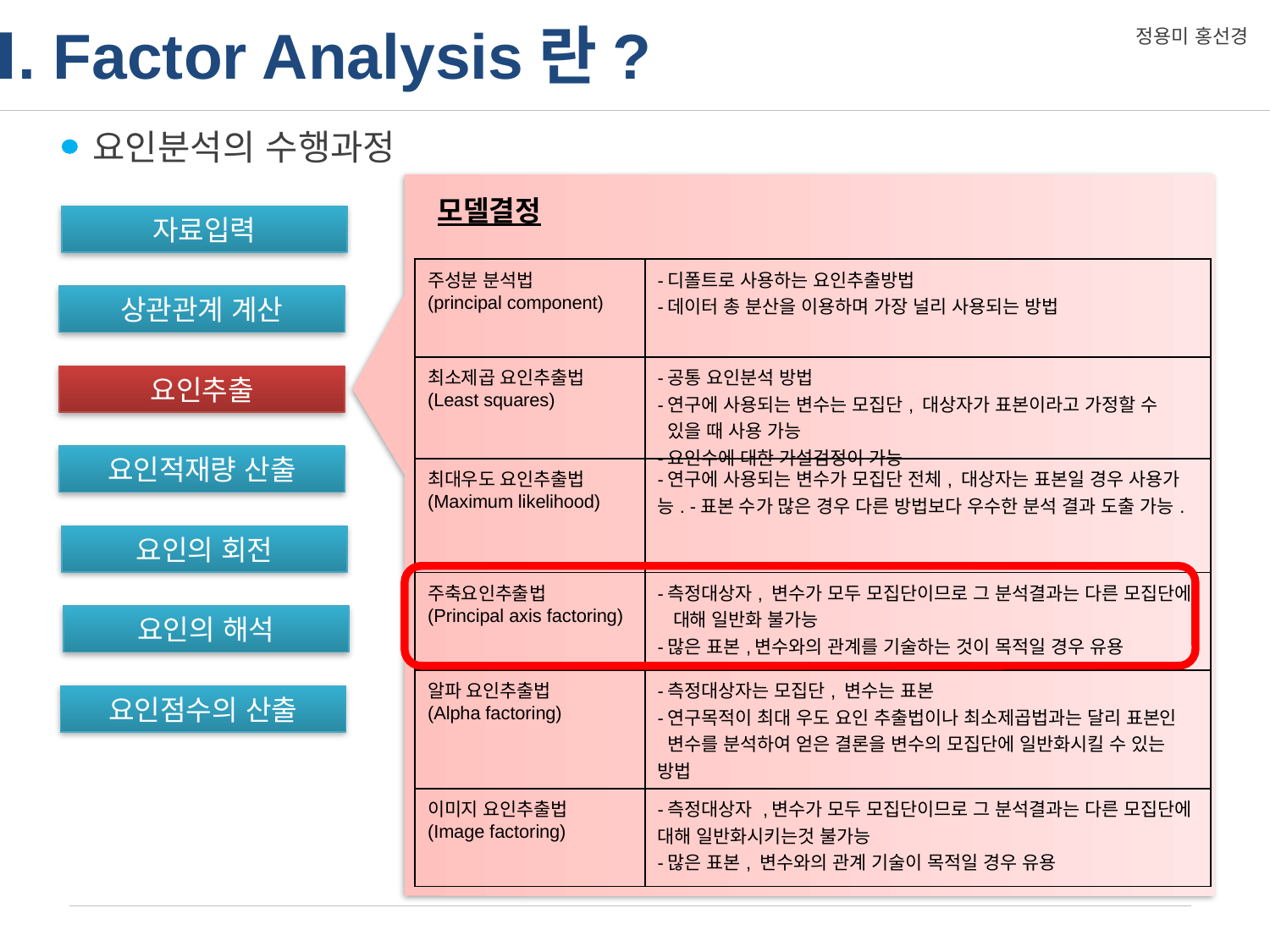

Ⅰ. Factor Analysis란?
정용미 홍선경
요인분석의 수행과정

모델결정
자료입력
| 주성분 분석법 (principal component) | -디폴트로 사용하는 요인추출방법 -데이터 총 분산을 이용하며 가장 널리 사용되는 방법 |
| --- | --- |
| 최소제곱 요인추출법 (Least squares) | -공통 요인분석 방법 -연구에 사용되는 변수는 모집단, 대상자가 표본이라고 가정할 수 있을 때 사용 가능 -요인수에 대한 가설검정이 가능 |
| 최대우도 요인추출법 (Maximum likelihood) | -연구에 사용되는 변수가 모집단 전체, 대상자는 표본일 경우 사용가능. -표본 수가 많은 경우 다른 방법보다 우수한 분석 결과 도출 가능. |
| 주축요인추출법 (Principal axis factoring) | -측정대상자, 변수가 모두 모집단이므로 그 분석결과는 다른 모집단에 대해 일반화 불가능 -많은 표본,변수와의 관계를 기술하는 것이 목적일 경우 유용 |
| 알파 요인추출법 (Alpha factoring) | -측정대상자는 모집단, 변수는 표본 -연구목적이 최대 우도 요인 추출법이나 최소제곱법과는 달리 표본인 변수를 분석하여 얻은 결론을 변수의 모집단에 일반화시킬 수 있는 방법 |
| 이미지 요인추출법 (Image factoring) | -측정대상자 ,변수가 모두 모집단이므로 그 분석결과는 다른 모집단에 대해 일반화시키는것 불가능 -많은 표본, 변수와의 관계 기술이 목적일 경우 유용 |
상관관계 계산
요인추출
요인적재량 산출
요인의 회전

요인의 해석
요인점수의 산출